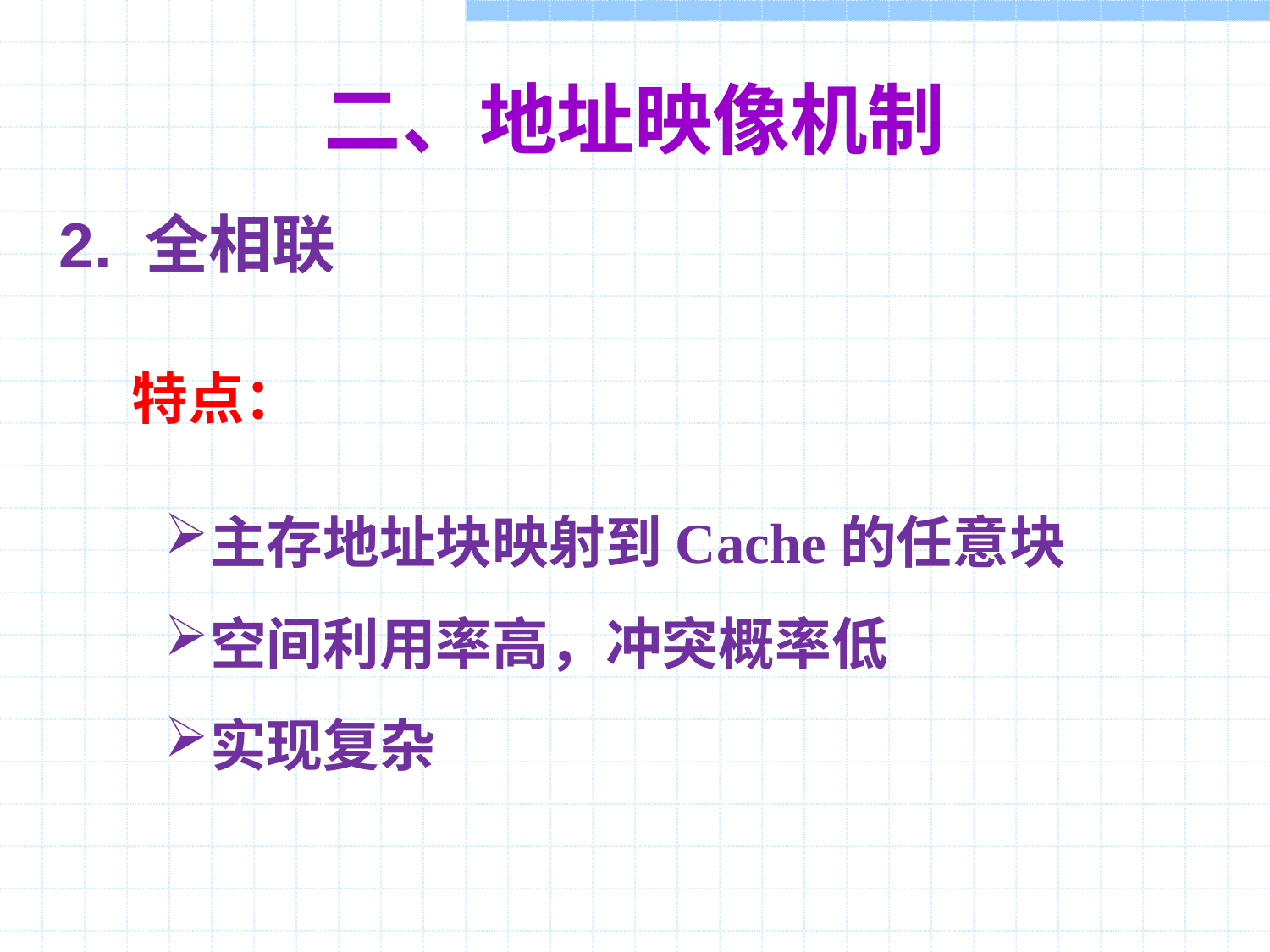

# 二、地址映像机制
2. 全相联
特点：
主存地址块映射到Cache的任意块
空间利用率高，冲突概率低
实现复杂